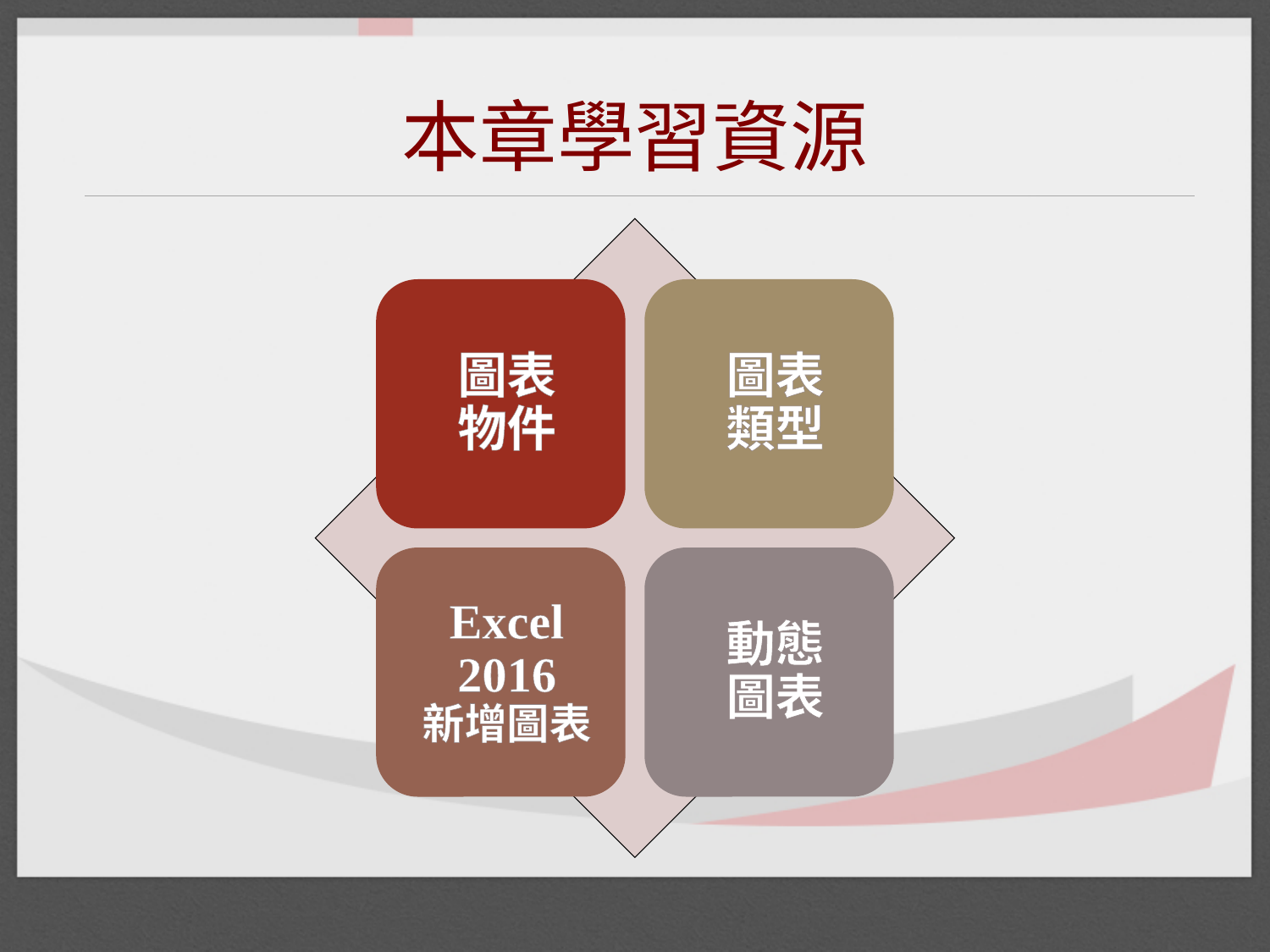

# 本章學習資源
圖表
物件
圖表
類型
Excel 2016
新增圖表
動態
圖表